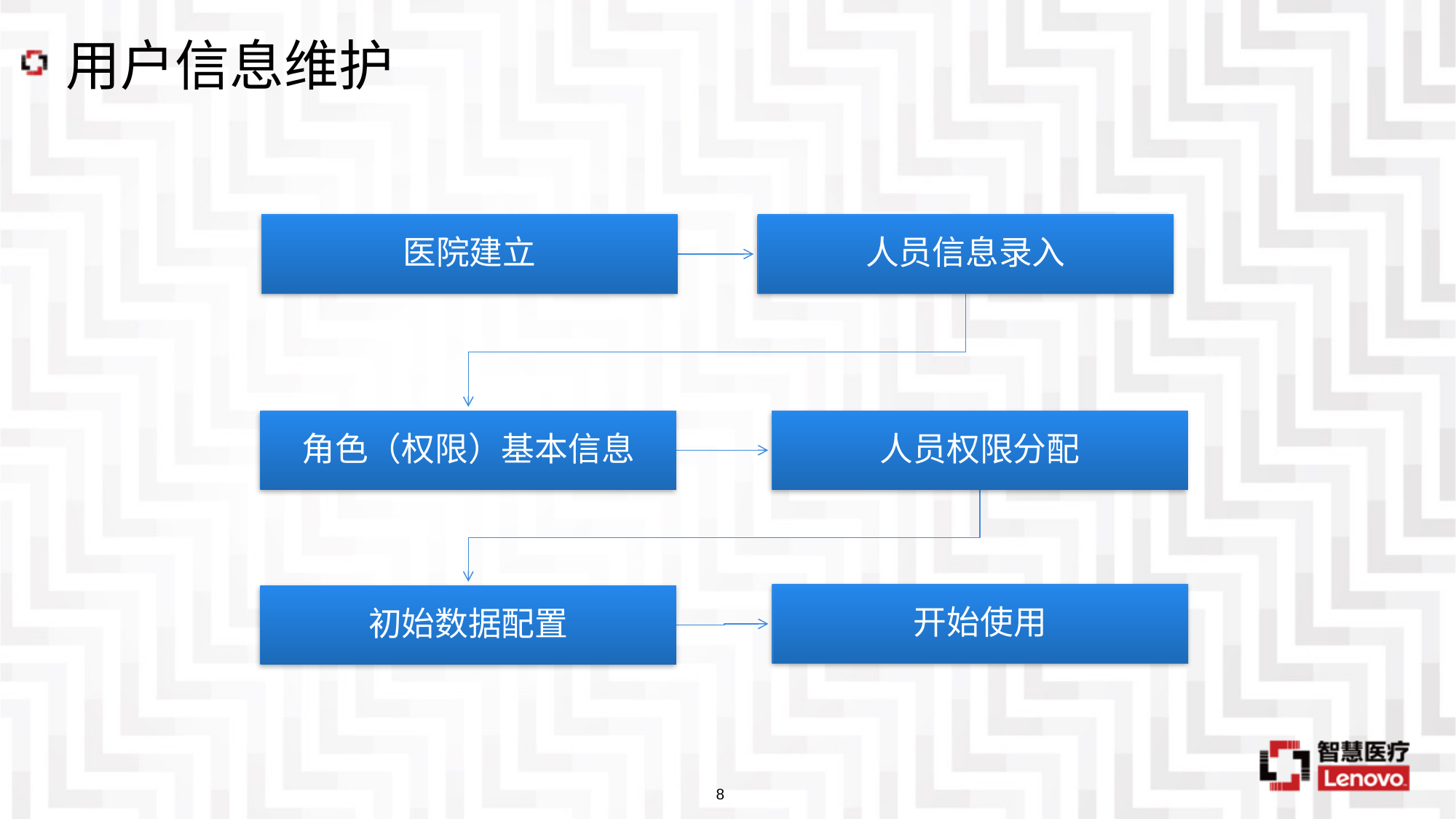

# 用户信息维护

医院建立

人员信息录入

角色（权限）基本信息

人员权限分配

初始数据配置
开始使用